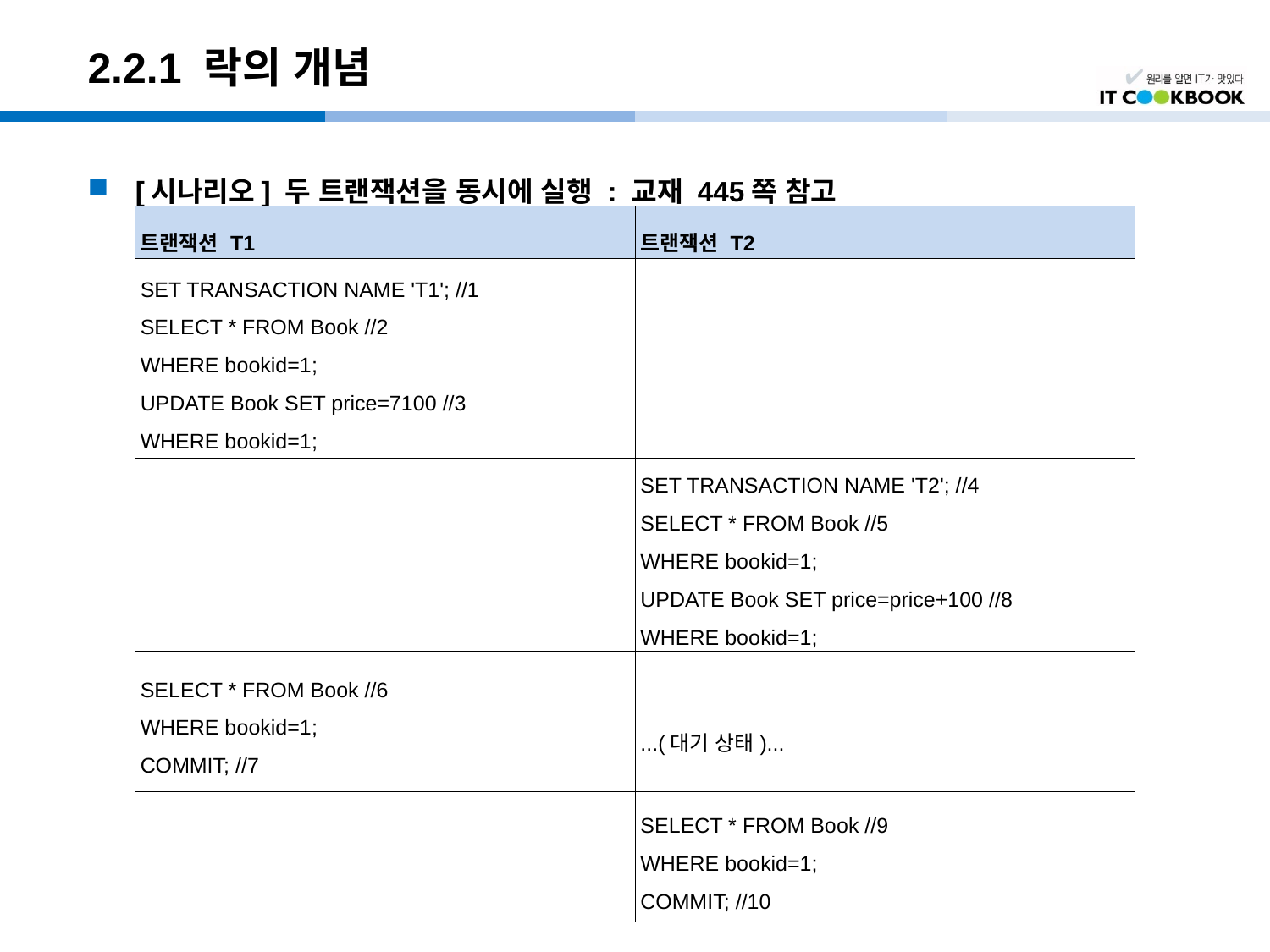

# 2.2.1 락의 개념
[시나리오] 두 트랜잭션을 동시에 실행 : 교재 445쪽 참고
| 트랜잭션 T1 | 트랜잭션 T2 |
| --- | --- |
| SET TRANSACTION NAME 'T1'; //1 SELECT \* FROM Book //2 WHERE bookid=1; UPDATE Book SET price=7100 //3 WHERE bookid=1; |  |
|  | SET TRANSACTION NAME 'T2'; //4 SELECT \* FROM Book //5 WHERE bookid=1; UPDATE Book SET price=price+100 //8 WHERE bookid=1; |
| SELECT \* FROM Book //6 WHERE bookid=1; COMMIT; //7 | ...(대기 상태)... |
|  | SELECT \* FROM Book //9 WHERE bookid=1; COMMIT; //10 |